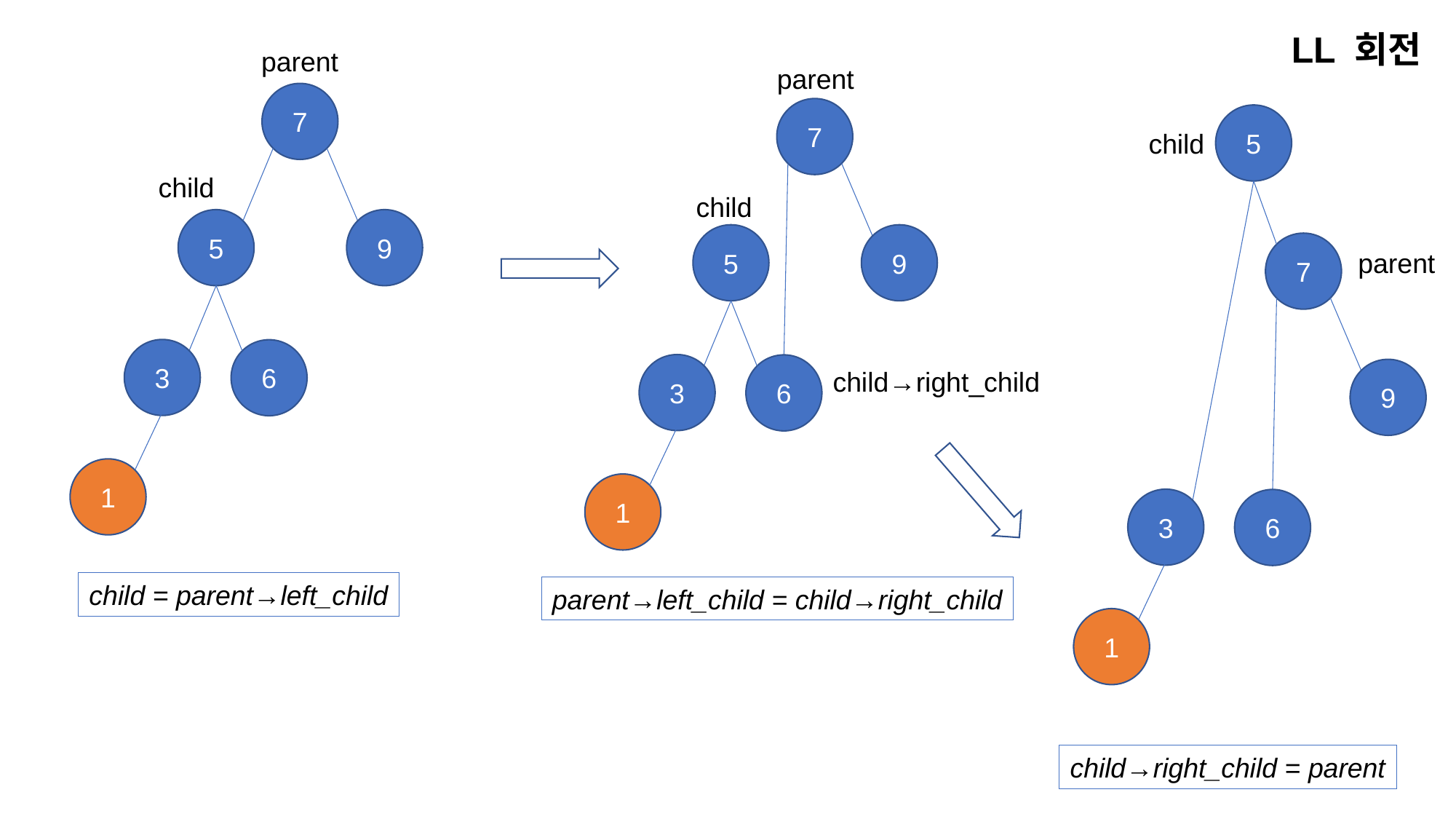

LL 회전
parent
parent
7
9
5
3
6
1
7
9
5
3
6
1
5
7
9
3
6
1
child
child
child
parent

child→right_child

child = parent→left_child
parent→left_child = child→right_child
child→right_child = parent